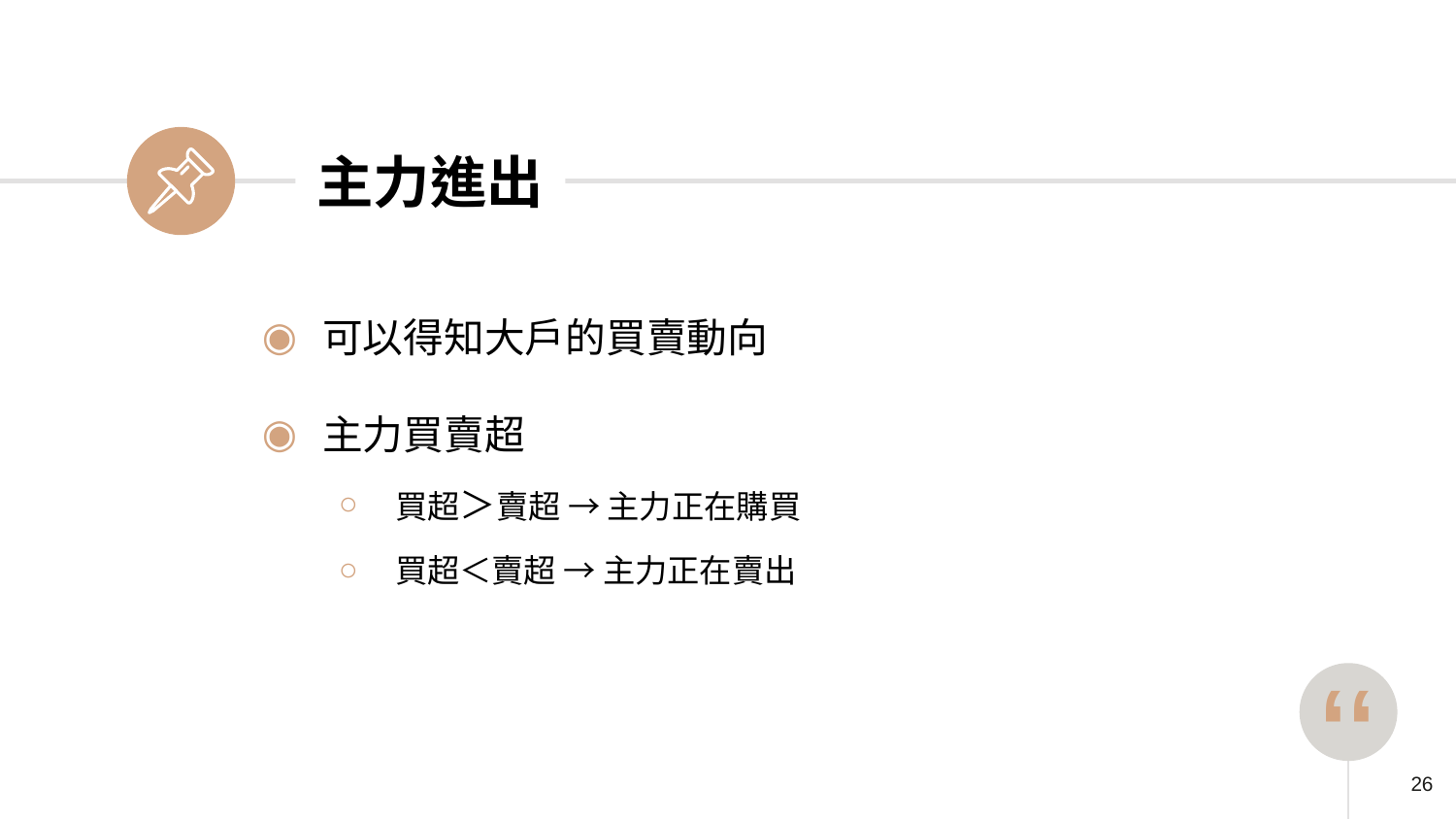

# 主力進出
可以得知大戶的買賣動向
主力買賣超
買超＞賣超 → 主力正在購買
買超＜賣超 → 主力正在賣出

,,
26